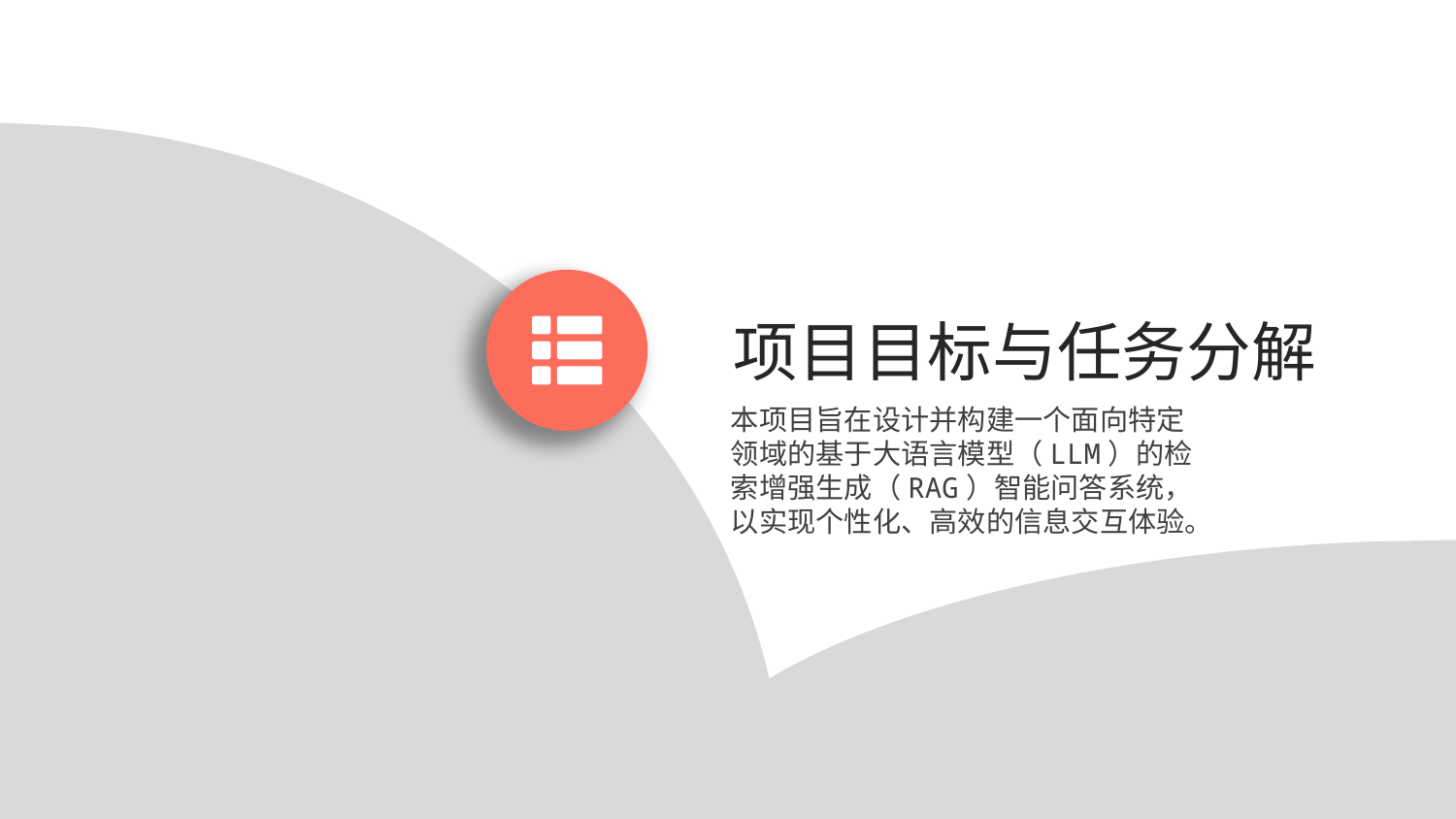

项目目标与任务分解
本项目旨在设计并构建一个面向特定领域的基于大语言模型（LLM）的检索增强生成（RAG）智能问答系统，以实现个性化、高效的信息交互体验。